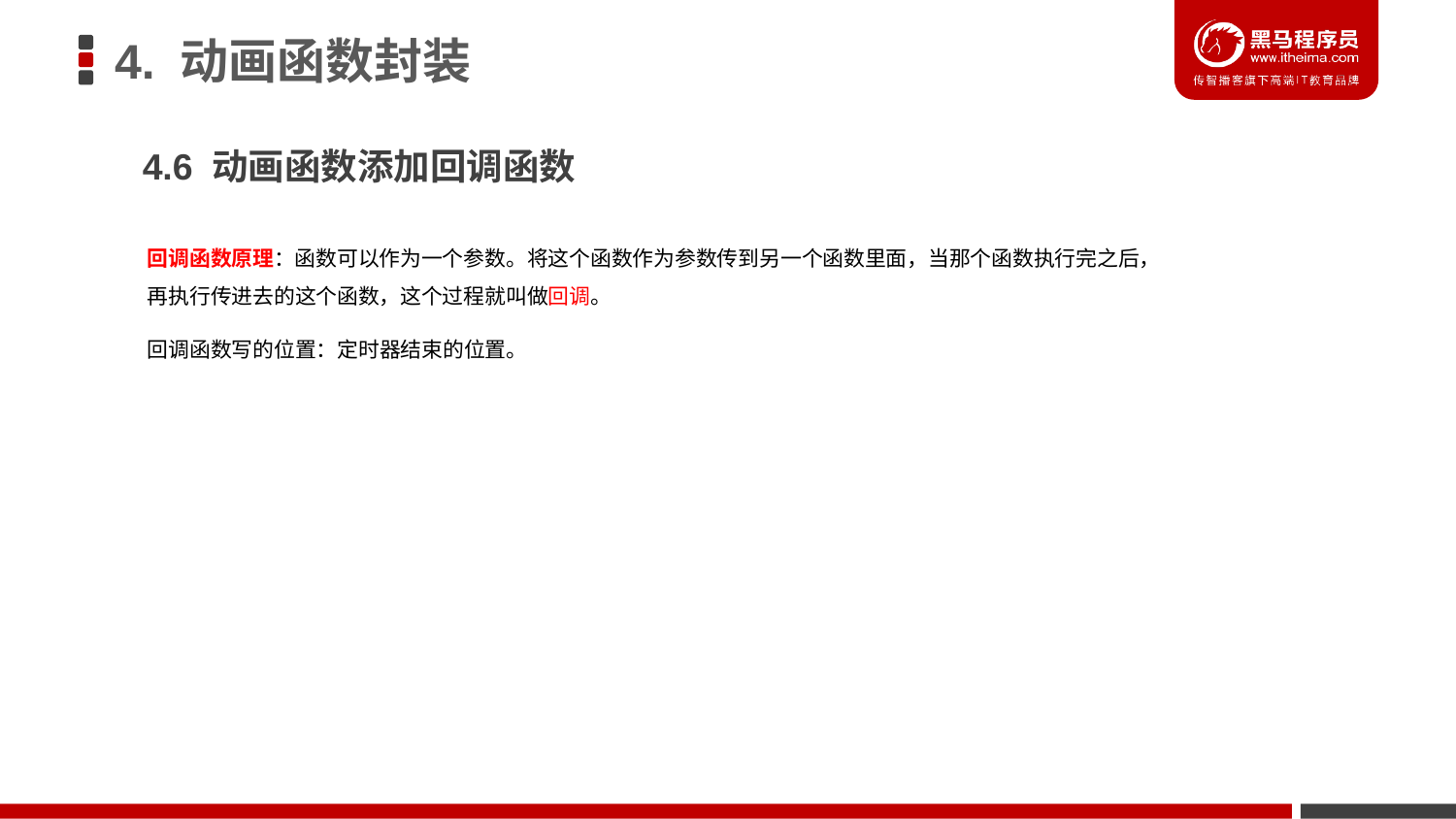

# 4. 动画函数封装
4.6 动画函数添加回调函数
回调函数原理：函数可以作为一个参数。将这个函数作为参数传到另一个函数里面，当那个函数执行完之后，再执行传进去的这个函数，这个过程就叫做回调。
回调函数写的位置：定时器结束的位置。